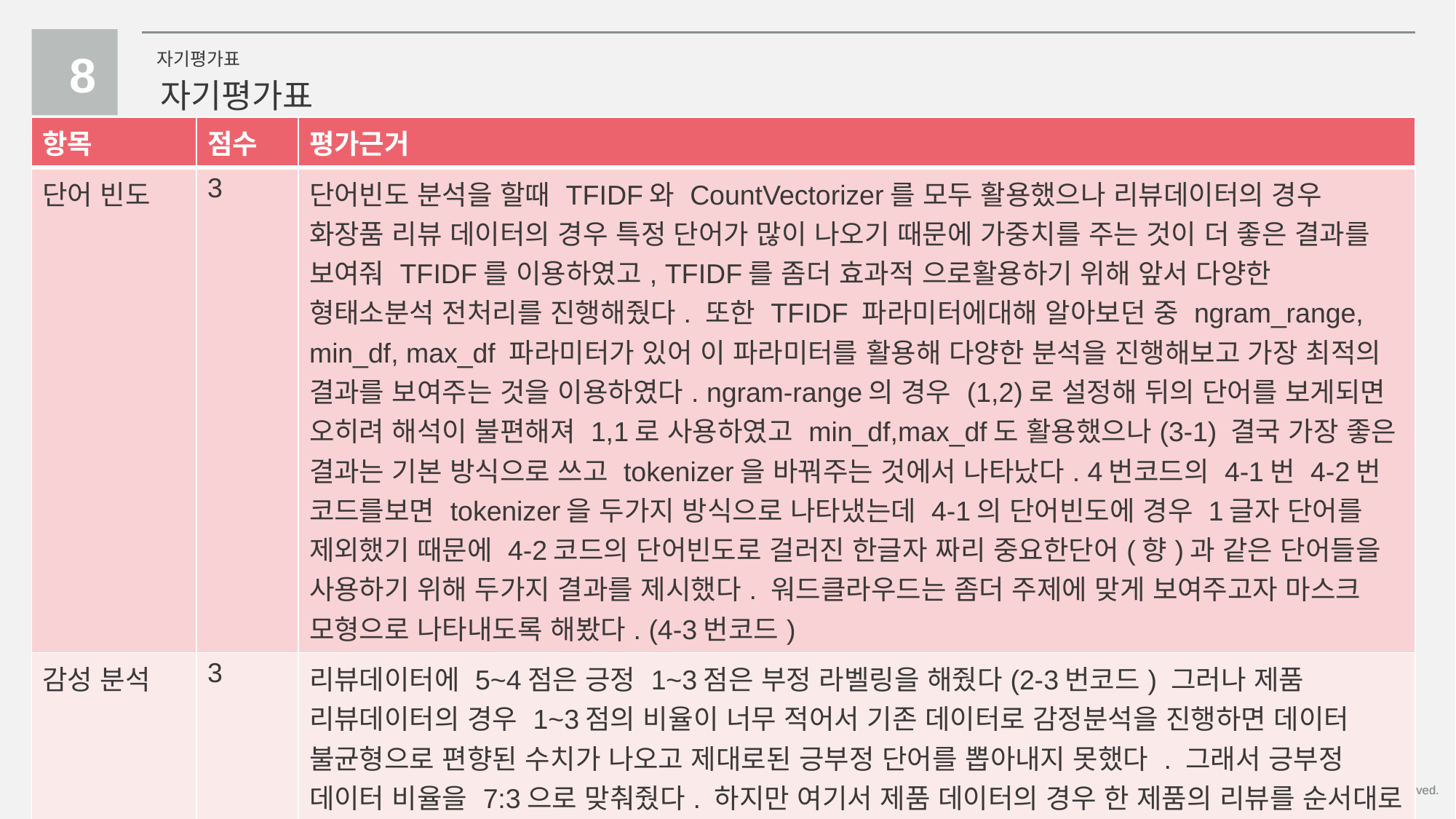

8
자기평가표
자기평가표
| 항목 | 점수 | 평가근거 |
| --- | --- | --- |
| 단어 빈도 | 3 | 단어빈도 분석을 할때 TFIDF와 CountVectorizer를 모두 활용했으나 리뷰데이터의 경우 화장품 리뷰 데이터의 경우 특정 단어가 많이 나오기 때문에 가중치를 주는 것이 더 좋은 결과를 보여줘 TFIDF를 이용하였고, TFIDF를 좀더 효과적 으로활용하기 위해 앞서 다양한 형태소분석 전처리를 진행해줬다. 또한 TFIDF 파라미터에대해 알아보던 중 ngram\_range, min\_df, max\_df 파라미터가 있어 이 파라미터를 활용해 다양한 분석을 진행해보고 가장 최적의 결과를 보여주는 것을 이용하였다. ngram-range의 경우 (1,2)로 설정해 뒤의 단어를 보게되면 오히려 해석이 불편해져 1,1로 사용하였고 min\_df,max\_df도 활용했으나(3-1) 결국 가장 좋은 결과는 기본 방식으로 쓰고 tokenizer을 바꿔주는 것에서 나타났다. 4번코드의 4-1번 4-2번 코드를보면 tokenizer을 두가지 방식으로 나타냈는데 4-1의 단어빈도에 경우 1글자 단어를 제외했기 때문에 4-2코드의 단어빈도로 걸러진 한글자 짜리 중요한단어(향)과 같은 단어들을 사용하기 위해 두가지 결과를 제시했다. 워드클라우드는 좀더 주제에 맞게 보여주고자 마스크 모형으로 나타내도록 해봤다. (4-3번코드) |
| 감성 분석 | 3 | 리뷰데이터에 5~4점은 긍정 1~3점은 부정 라벨링을 해줬다(2-3번코드) 그러나 제품 리뷰데이터의 경우 1~3점의 비율이 너무 적어서 기존 데이터로 감정분석을 진행하면 데이터 불균형으로 편향된 수치가 나오고 제대로된 긍부정 단어를 뽑아내지 못했다 . 그래서 긍부정 데이터 비율을 7:3으로 맞춰줬다. 하지만 여기서 제품 데이터의 경우 한 제품의 리뷰를 순서대로 쌓고 다음 제품의 리뷰를 쌓기 때문에 여기에서는 한제품에 편향이 생긴다. 그래서 우선 데이터 행을 랜덤으로 한번섞어주고 7:3비율로 다시 뽑아냈다. (2-6번코드)이후 데이터 수가 적어져 tfidf의 파라미터도 조정해줬다. (뒷장) |
1.(YTN ,[와이파일] ‘Maskne’ (마스크+여드름) 증가…이유 있었다! ,2021)
Copyrightⓒ. Saebyeol Yu. All Rights Reserved.